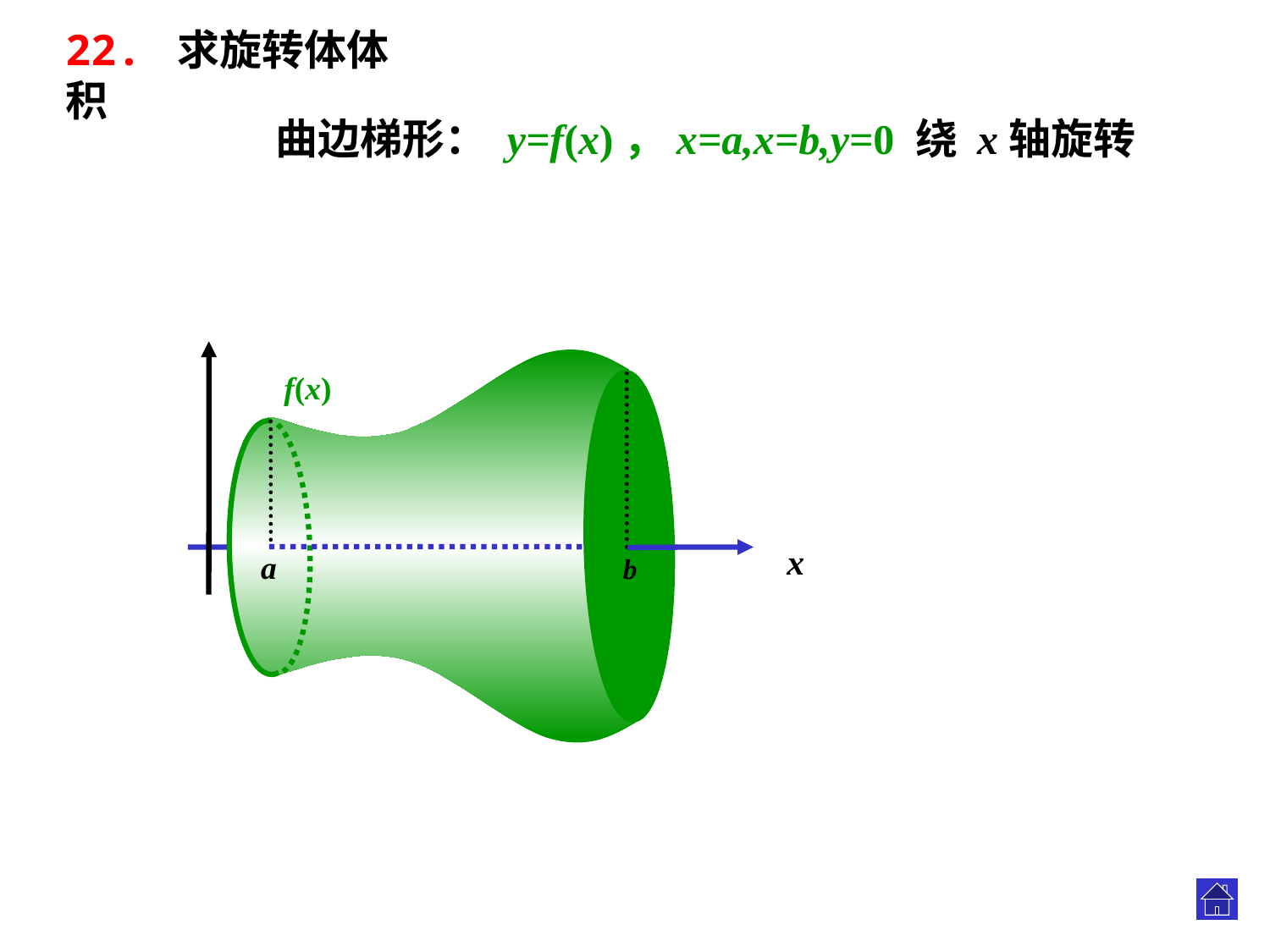

22. 求旋转体体积
 曲边梯形： y=f(x)，x=a,x=b,y=0 绕 x轴旋转

x

f(x)

a

b